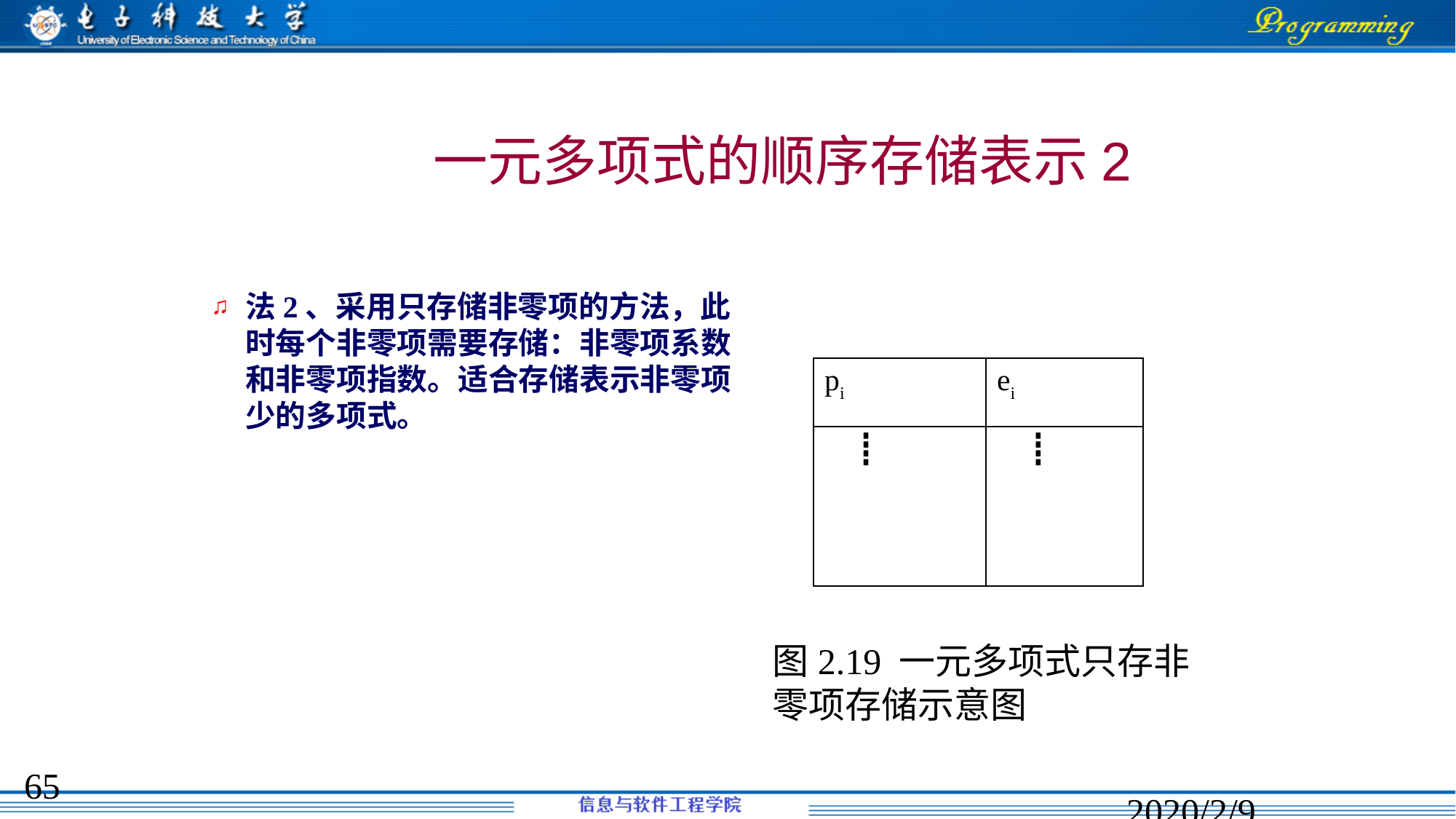

# 一元多项式的顺序存储表示2
法2、采用只存储非零项的方法，此时每个非零项需要存储：非零项系数和非零项指数。适合存储表示非零项少的多项式。
| pi | ei |
| --- | --- |
| ┋ | ┋ |
图2.19 一元多项式只存非零项存储示意图
65
2020/2/9